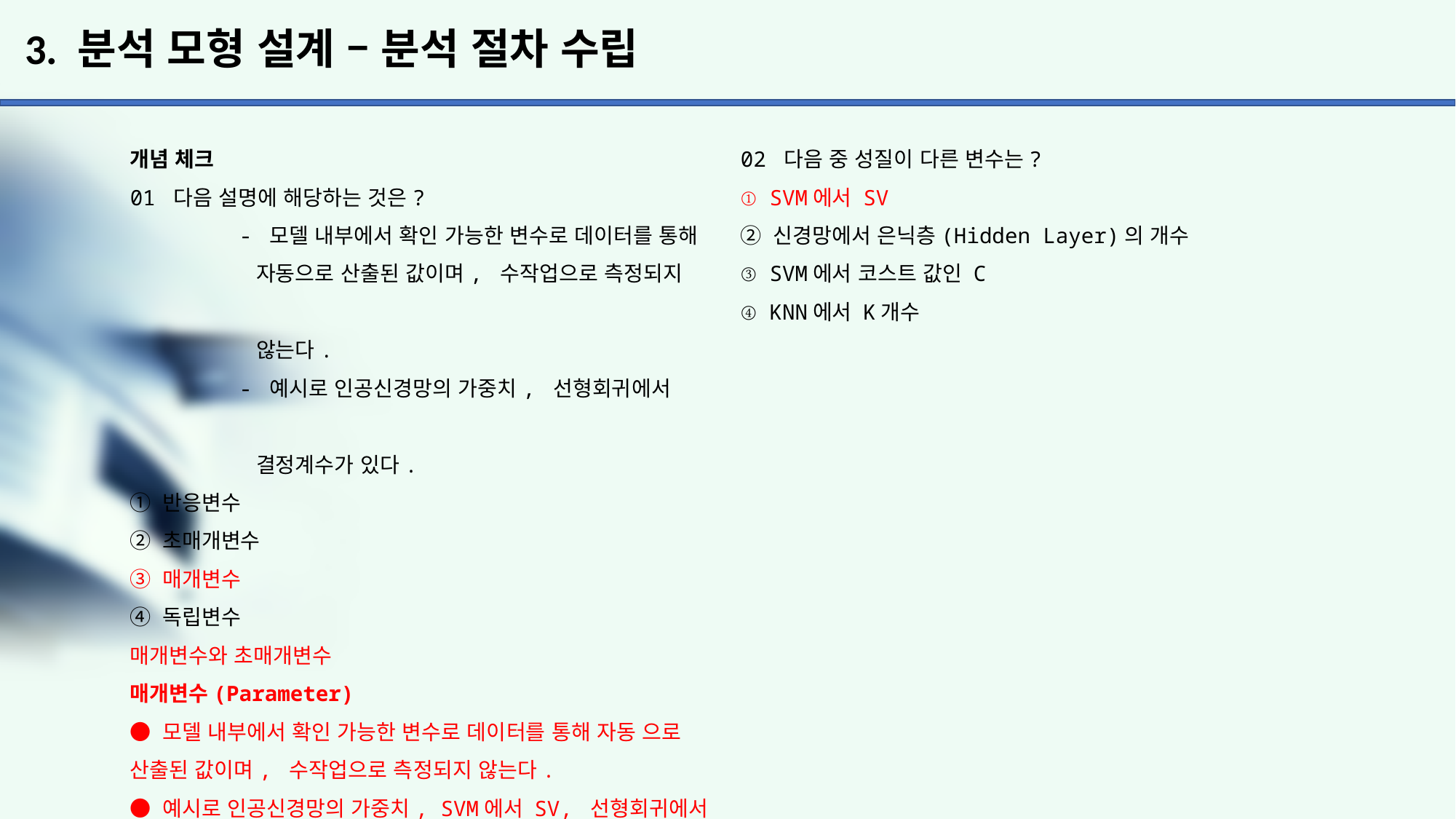

# 3. 분석 모형 설계 – 분석 절차 수립
개념 체크
01 다음 설명에 해당하는 것은?
	- 모델 내부에서 확인 가능한 변수로 데이터를 통해
	  자동으로 산출된 값이며, 수작업으로 측정되지
	  않는다.
	- 예시로 인공신경망의 가중치, 선형회귀에서
	  결정계수가 있다.
① 반응변수
② 초매개변수
③ 매개변수
④ 독립변수
매개변수와 초매개변수
매개변수(Parameter)
● 모델 내부에서 확인 가능한 변수로 데이터를 통해 자동 으로 산출된 값이며, 수작업으로 측정되지 않는다.
● 예시로 인공신경망의 가중치, SVM에서 SV, 선형회귀에서
결정계수가 있다.
초매개변수(Hyper Parameter)
● 모델 외부 요소로 사용자가 직접 수작업으로 설정해 주는 값이다.
● 학습 과정과 학습 결과에 영향을 미친다.
● 예시로는 학습률, 의사결정나무 깊이(Depth), 신경망 에서 은닉층(Hidden Layer)의 개수, SVM에서 코스트 값인 C,
KNN에서 K의 개수

02 다음 중 성질이 다른 변수는?
① SVM에서 SV
② 신경망에서 은닉층(Hidden Layer)의 개수
③ SVM에서 코스트 값인 C
④ KNN에서 K개수